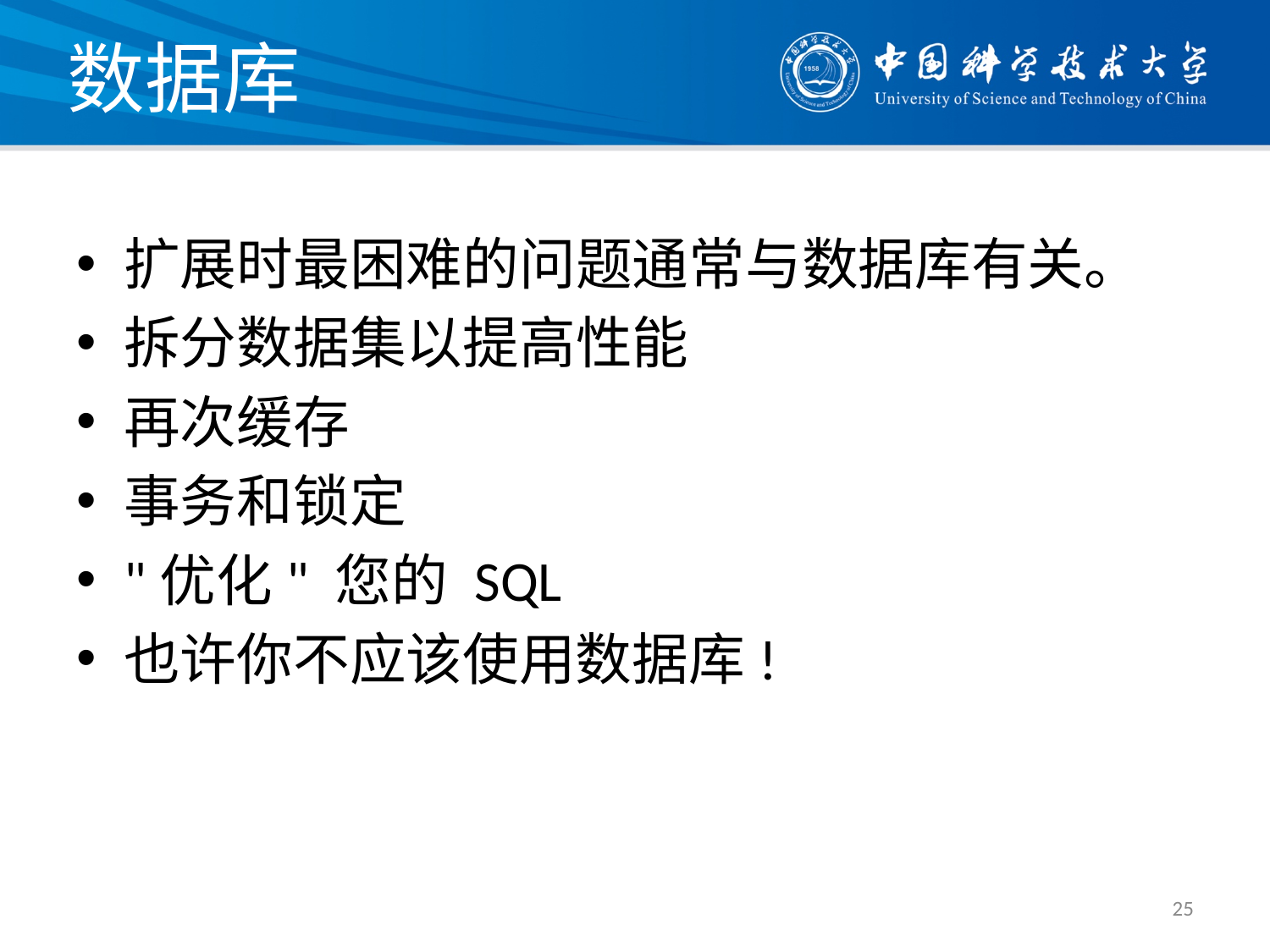

# 数据库
扩展时最困难的问题通常与数据库有关。
拆分数据集以提高性能
再次缓存
事务和锁定
"优化" 您的 SQL
也许你不应该使用数据库!
25